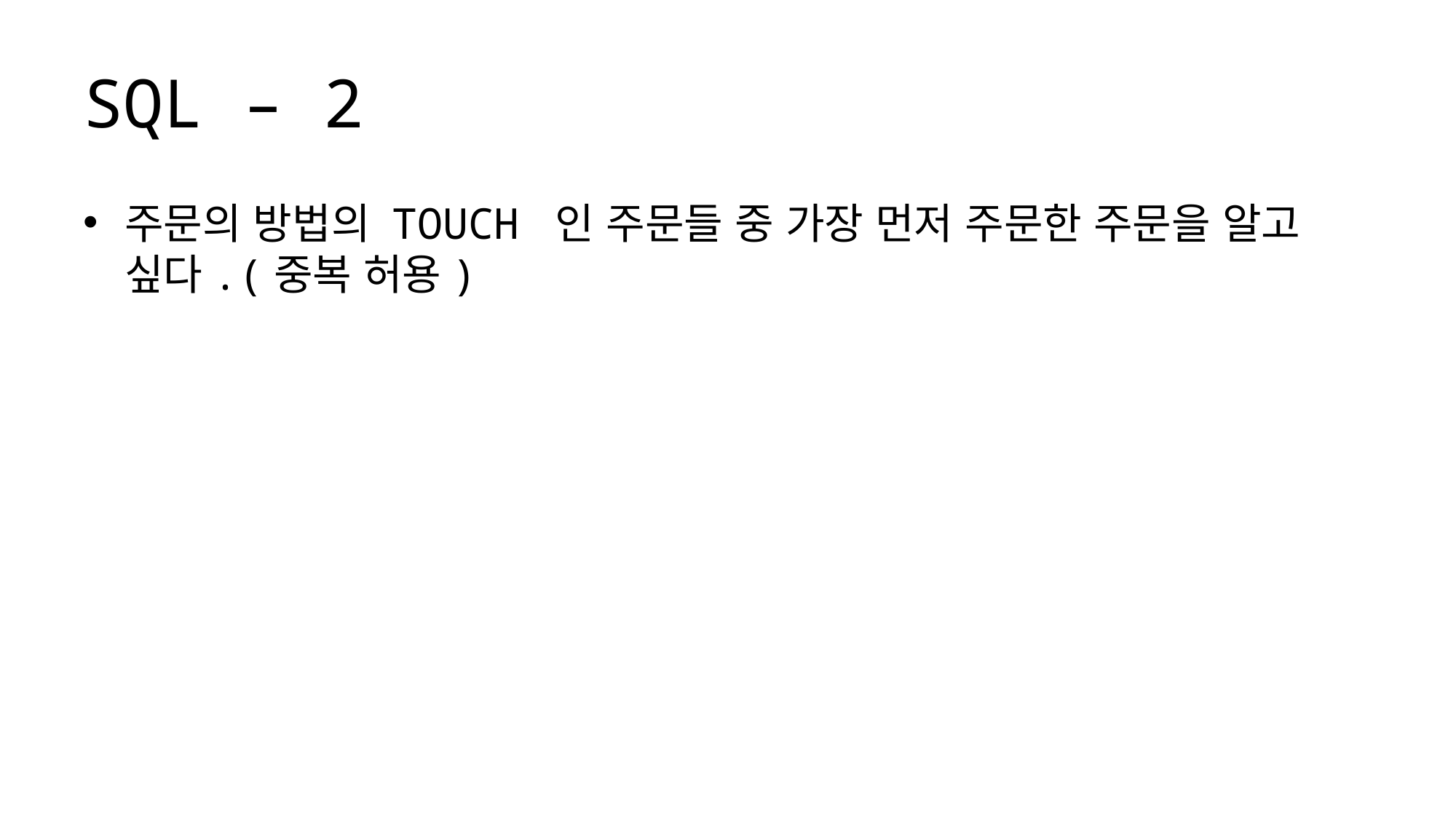

# SQL – 2
주문의 방법의 TOUCH 인 주문들 중 가장 먼저 주문한 주문을 알고 싶다.(중복 허용)